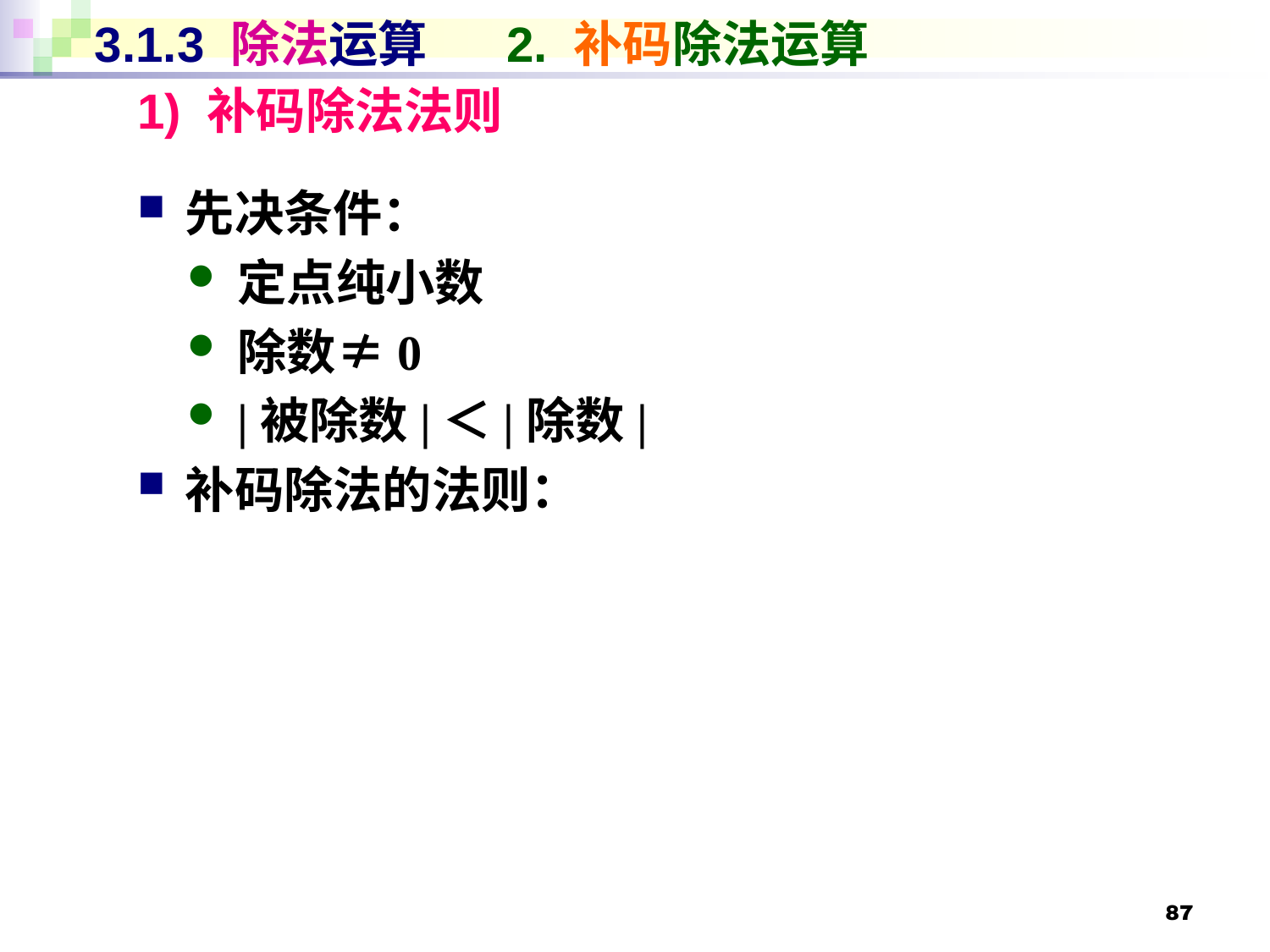

# 3.1.3 除法运算      2. 补码除法运算
1) 补码除法法则
先决条件：
定点纯小数
除数≠0
|被除数|＜|除数|
补码除法的法则：
87